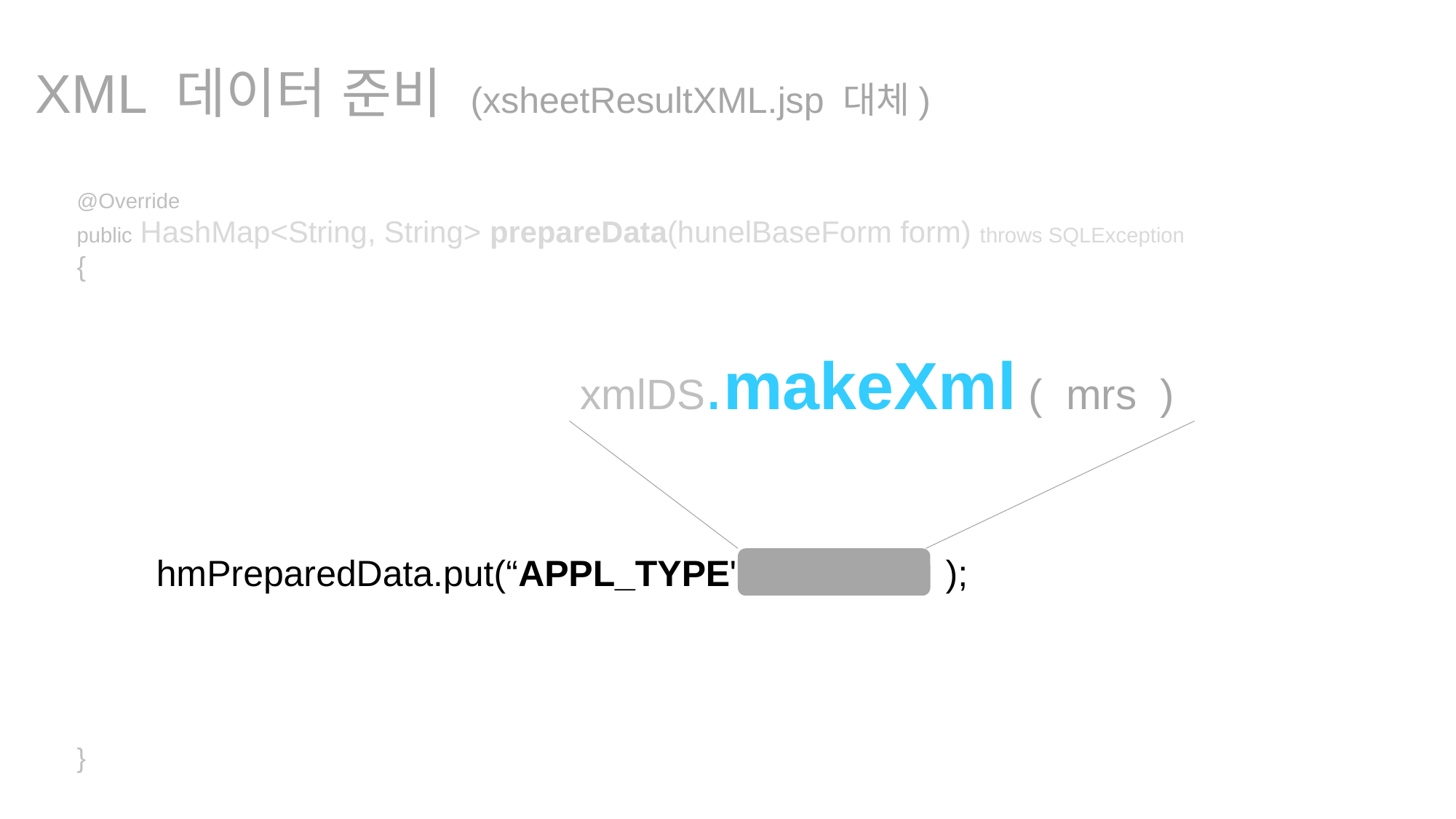

XML 데이터 준비 (xsheetResultXML.jsp 대체)
@Override
public HashMap<String, String> prepareData(hunelBaseForm form) throws SQLException
{

}
xmlDS.makeXml (  mrs  )
hmPreparedData.put(“APPL_TYPE",                   );